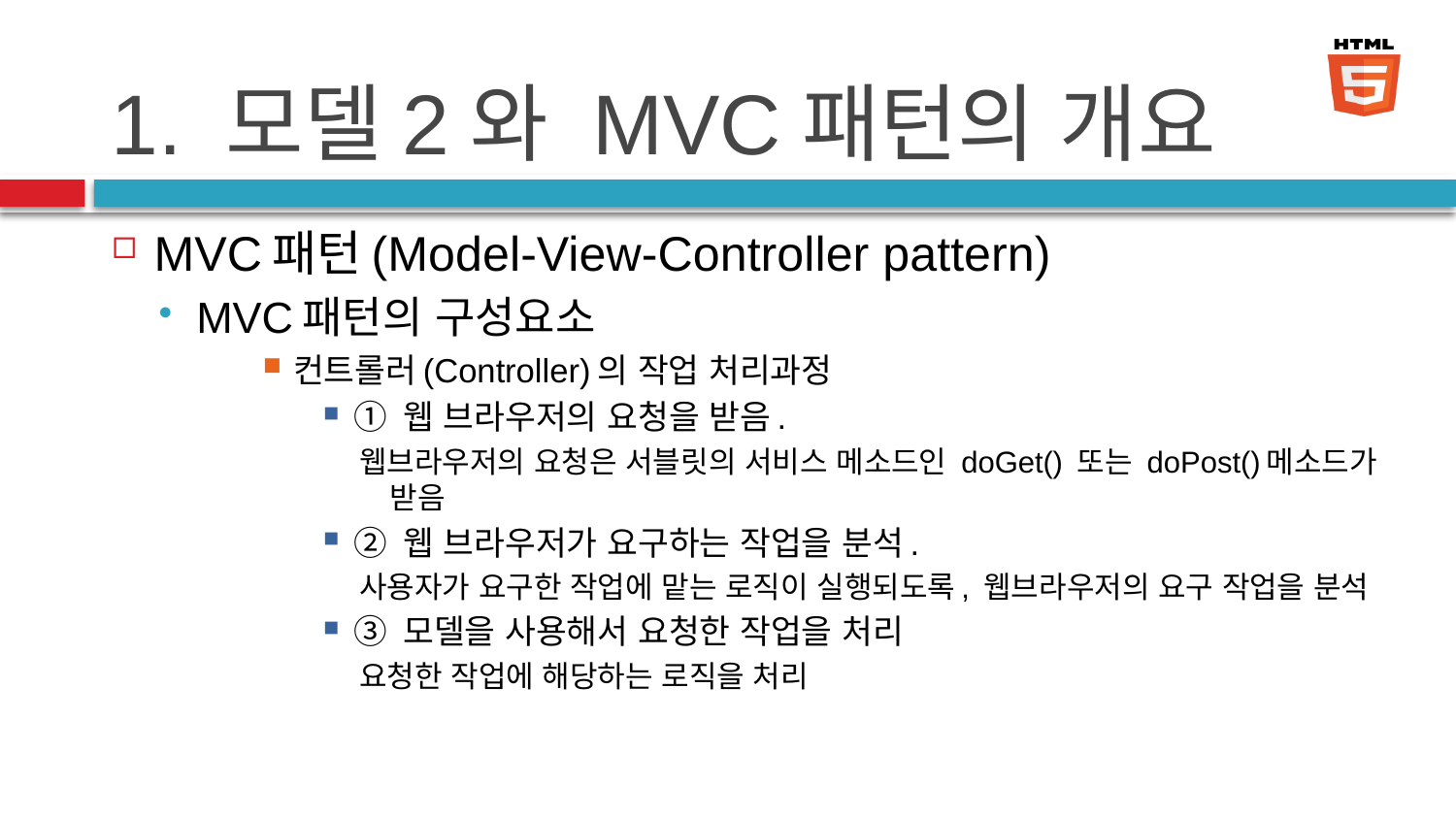

# 1. 모델2와 MVC패턴의 개요
MVC패턴(Model-View-Controller pattern)
MVC패턴의 구성요소
컨트롤러(Controller)의 작업 처리과정
① 웹 브라우저의 요청을 받음.
웹브라우저의 요청은 서블릿의 서비스 메소드인 doGet() 또는 doPost()메소드가 받음
② 웹 브라우저가 요구하는 작업을 분석.
사용자가 요구한 작업에 맡는 로직이 실행되도록, 웹브라우저의 요구 작업을 분석
③ 모델을 사용해서 요청한 작업을 처리
요청한 작업에 해당하는 로직을 처리